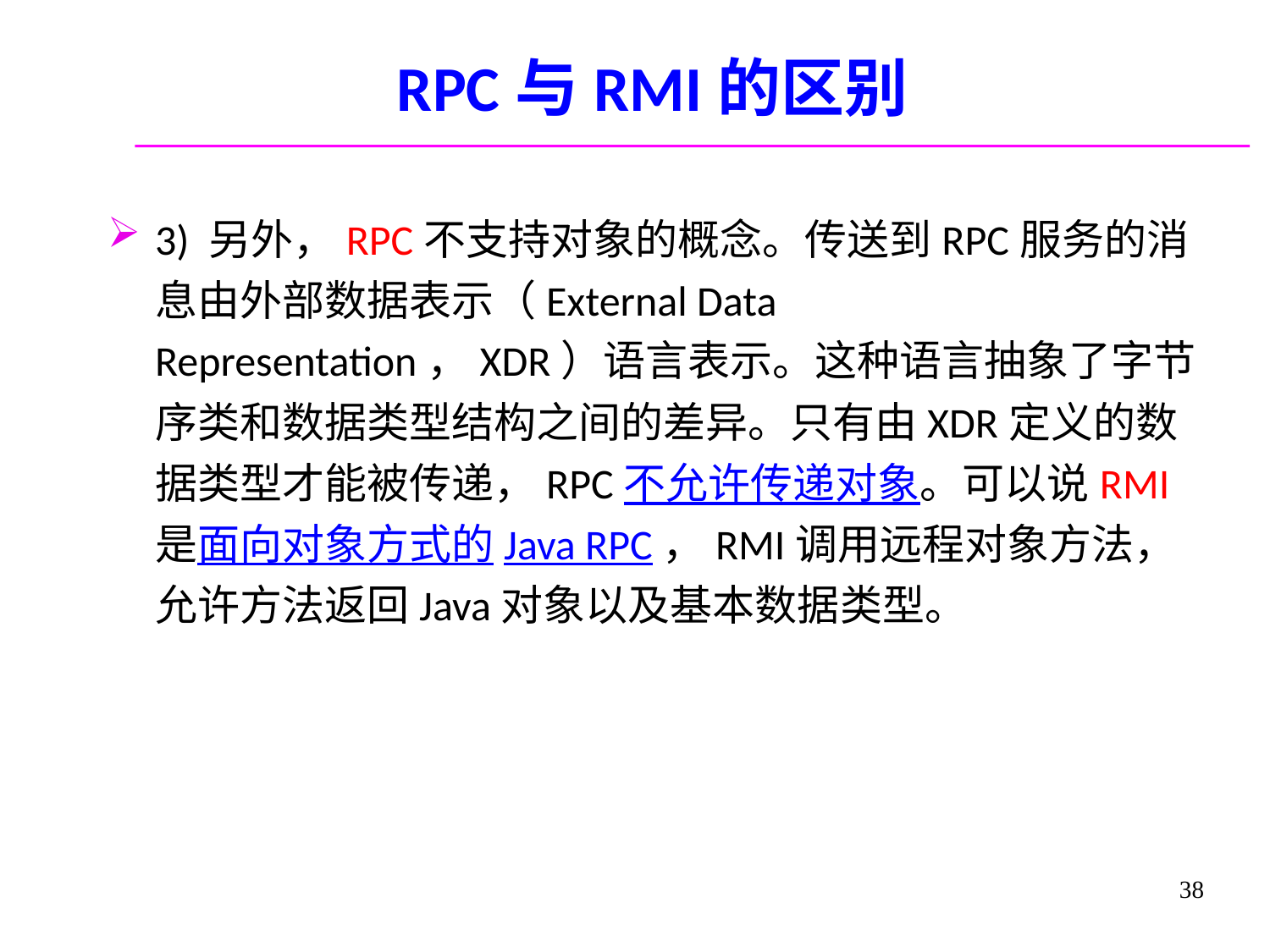

# RPC与RMI的区别
3) 另外，RPC不支持对象的概念。传送到RPC服务的消息由外部数据表示（External Data Representation，XDR）语言表示。这种语言抽象了字节序类和数据类型结构之间的差异。只有由XDR定义的数据类型才能被传递，RPC不允许传递对象。可以说RMI 是面向对象方式的Java RPC，RMI调用远程对象方法，允许方法返回Java对象以及基本数据类型。
38